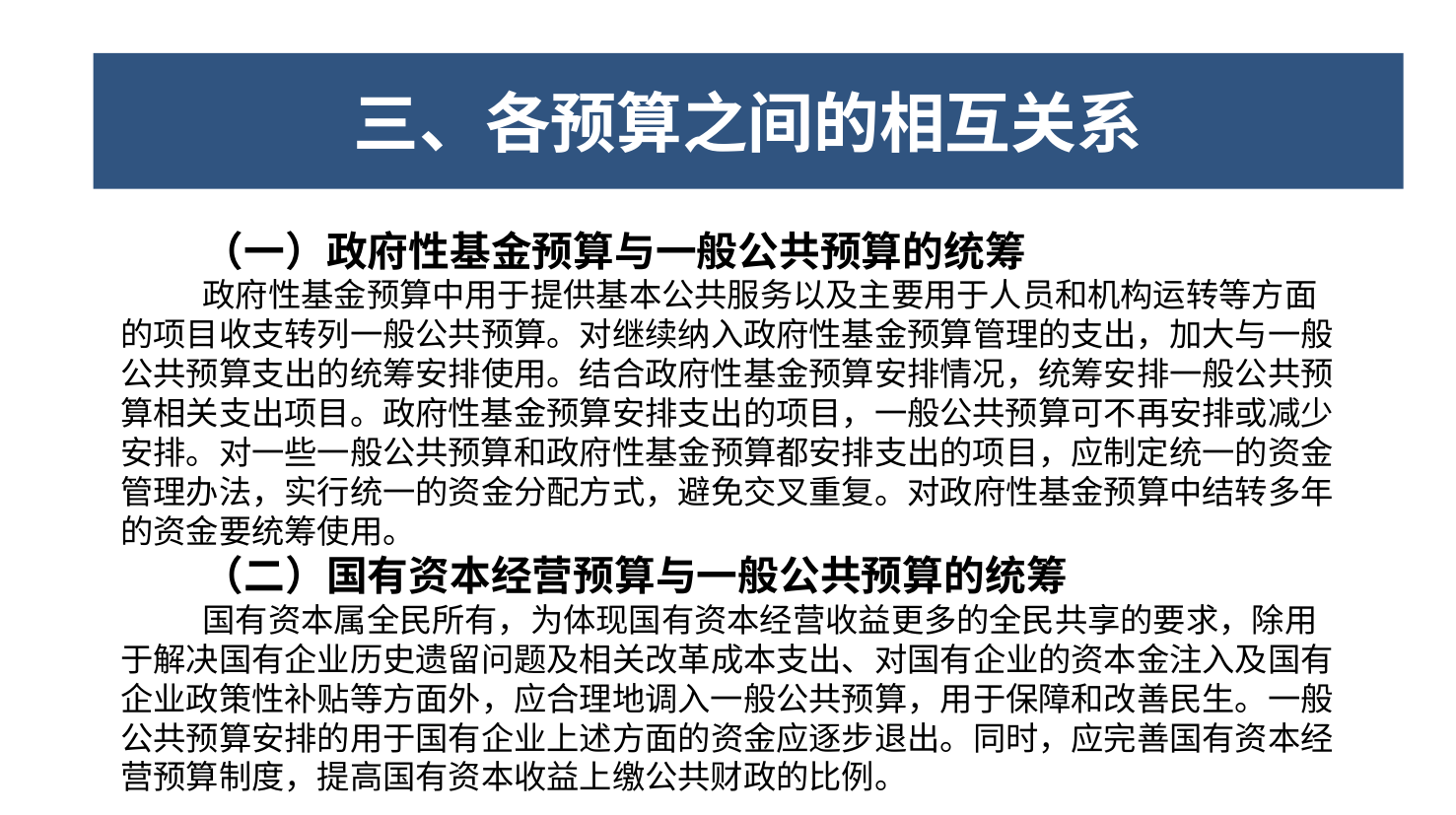

二、各预算之间的相互关系
三、各预算之间的相互关系
（一）政府性基金预算与一般公共预算的统筹
政府性基金预算中用于提供基本公共服务以及主要用于人员和机构运转等方面的项目收支转列一般公共预算。对继续纳入政府性基金预算管理的支出，加大与一般公共预算支出的统筹安排使用。结合政府性基金预算安排情况，统筹安排一般公共预算相关支出项目。政府性基金预算安排支出的项目，一般公共预算可不再安排或减少安排。对一些一般公共预算和政府性基金预算都安排支出的项目，应制定统一的资金管理办法，实行统一的资金分配方式，避免交叉重复。对政府性基金预算中结转多年的资金要统筹使用。
（二）国有资本经营预算与一般公共预算的统筹
国有资本属全民所有，为体现国有资本经营收益更多的全民共享的要求，除用于解决国有企业历史遗留问题及相关改革成本支出、对国有企业的资本金注入及国有企业政策性补贴等方面外，应合理地调入一般公共预算，用于保障和改善民生。一般公共预算安排的用于国有企业上述方面的资金应逐步退出。同时，应完善国有资本经营预算制度，提高国有资本收益上缴公共财政的比例。